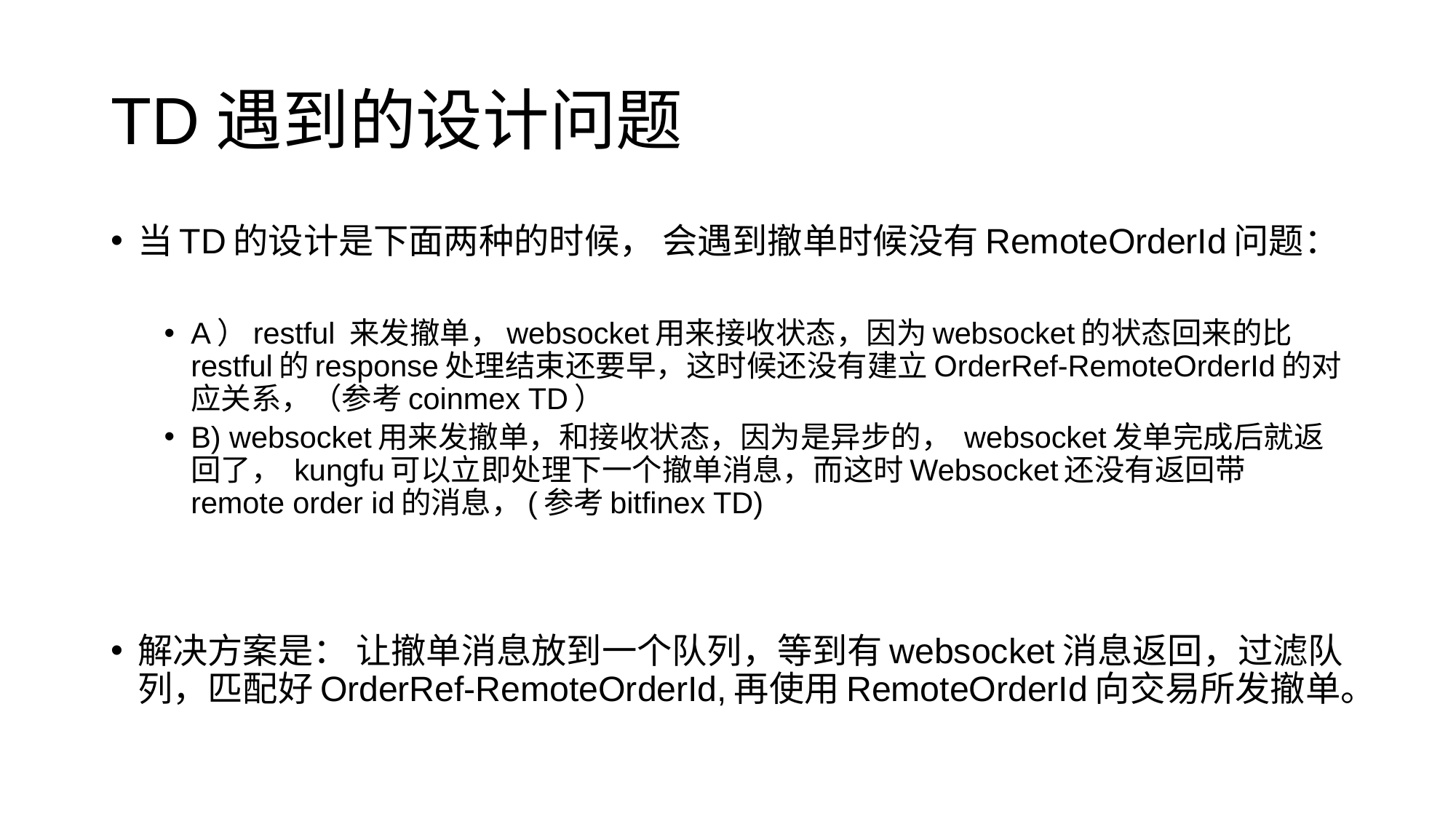

# TD遇到的设计问题
当TD的设计是下面两种的时候， 会遇到撤单时候没有RemoteOrderId问题：

A）restful 来发撤单，websocket用来接收状态，因为websocket的状态回来的比restful的response处理结束还要早，这时候还没有建立OrderRef-RemoteOrderId的对应关系，（参考coinmex TD）
B) websocket用来发撤单，和接收状态，因为是异步的， websocket发单完成后就返回了， kungfu可以立即处理下一个撤单消息，而这时Websocket还没有返回带remote order id的消息，(参考bitfinex TD)

解决方案是： 让撤单消息放到一个队列，等到有websocket消息返回，过滤队列，匹配好OrderRef-RemoteOrderId,再使用RemoteOrderId向交易所发撤单。